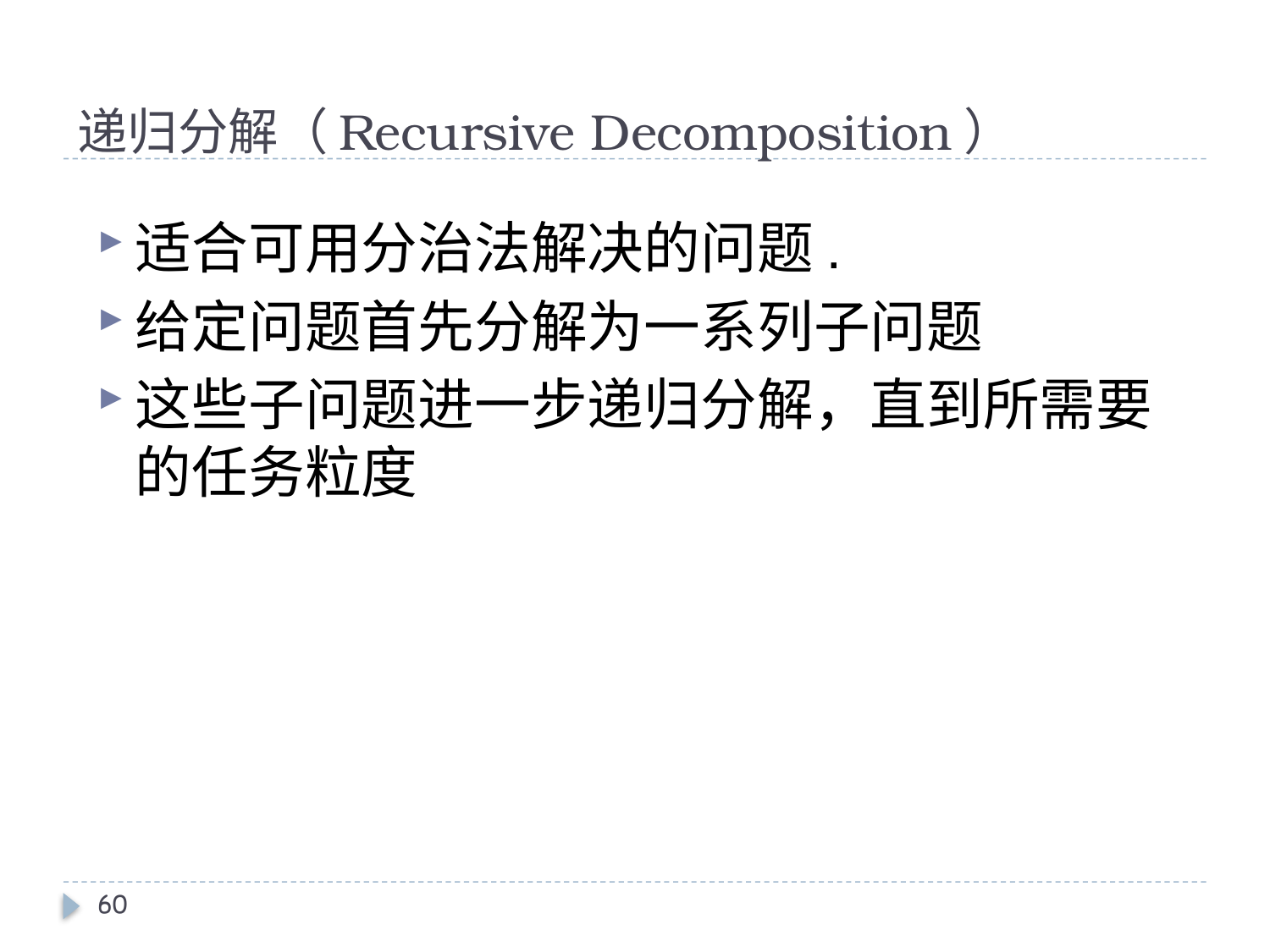

# 递归分解（Recursive Decomposition）
适合可用分治法解决的问题.
给定问题首先分解为一系列子问题
这些子问题进一步递归分解，直到所需要的任务粒度

60